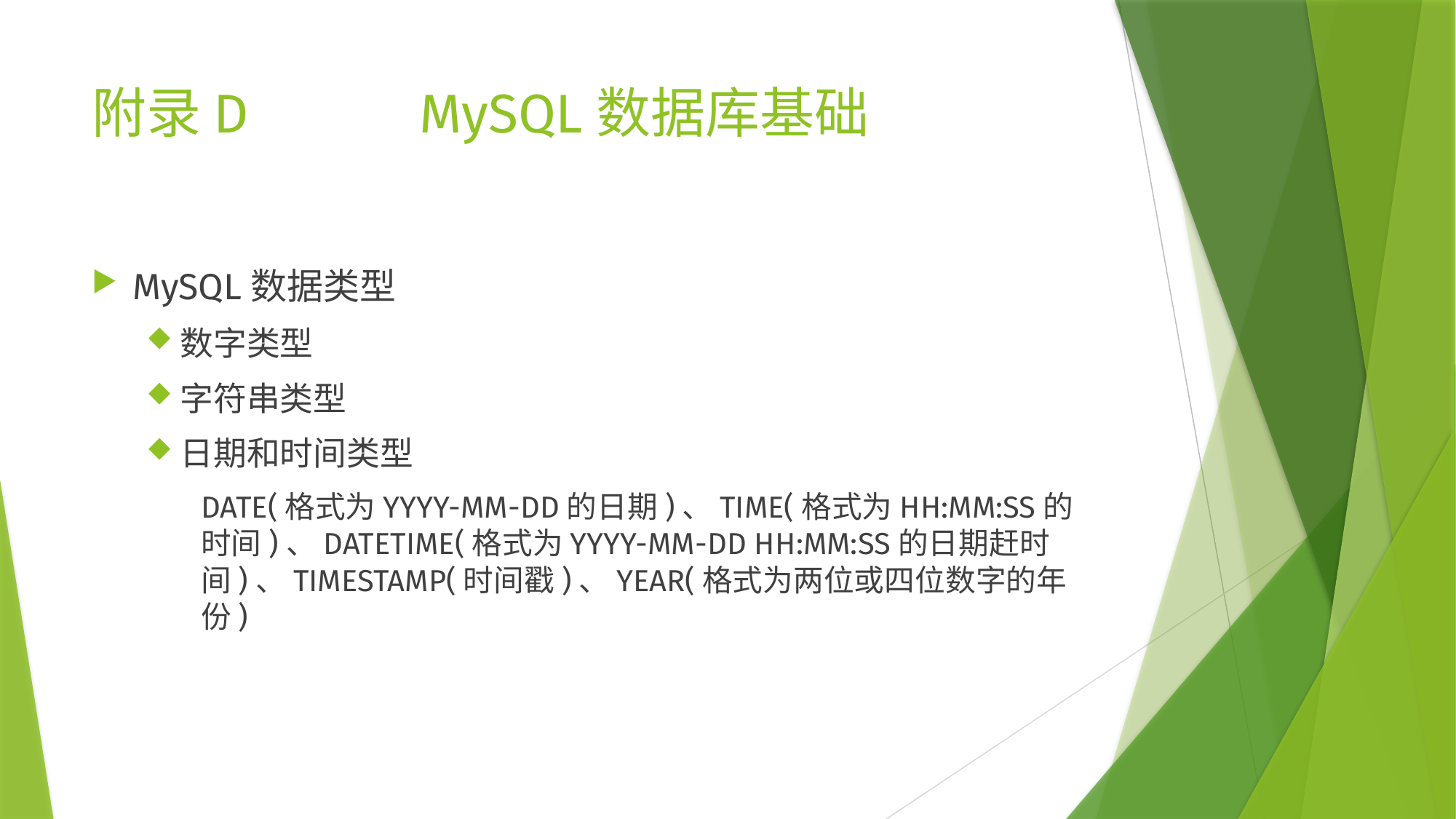

# 附录D		MySQL数据库基础
MySQL数据类型
数字类型
字符串类型
日期和时间类型
DATE(格式为YYYY-MM-DD的日期)、TIME(格式为HH:MM:SS的时间)、DATETIME(格式为YYYY-MM-DD HH:MM:SS的日期赶时间)、TIMESTAMP(时间戳)、YEAR(格式为两位或四位数字的年份)